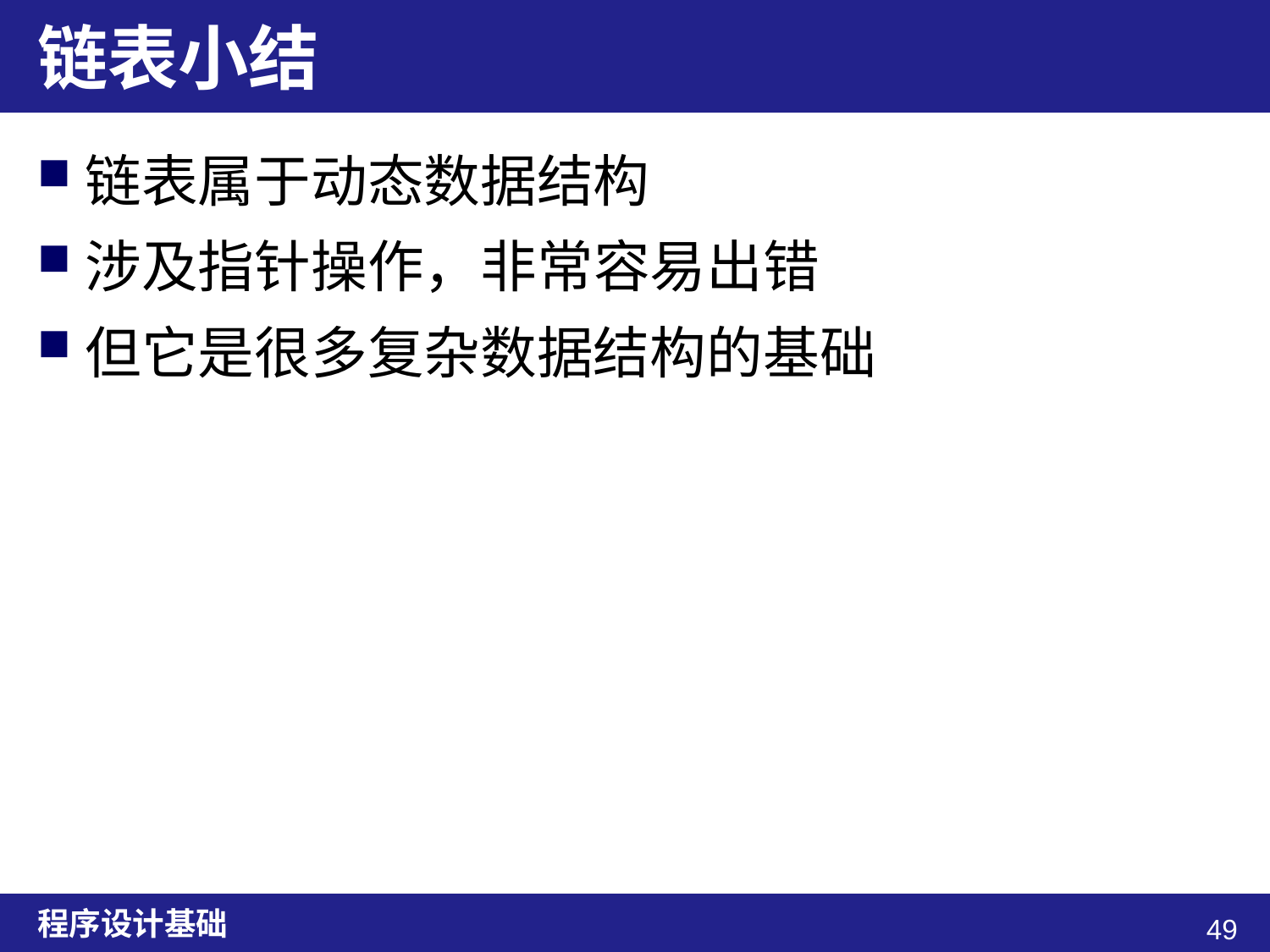

# 链表小结
链表属于动态数据结构
涉及指针操作，非常容易出错
但它是很多复杂数据结构的基础